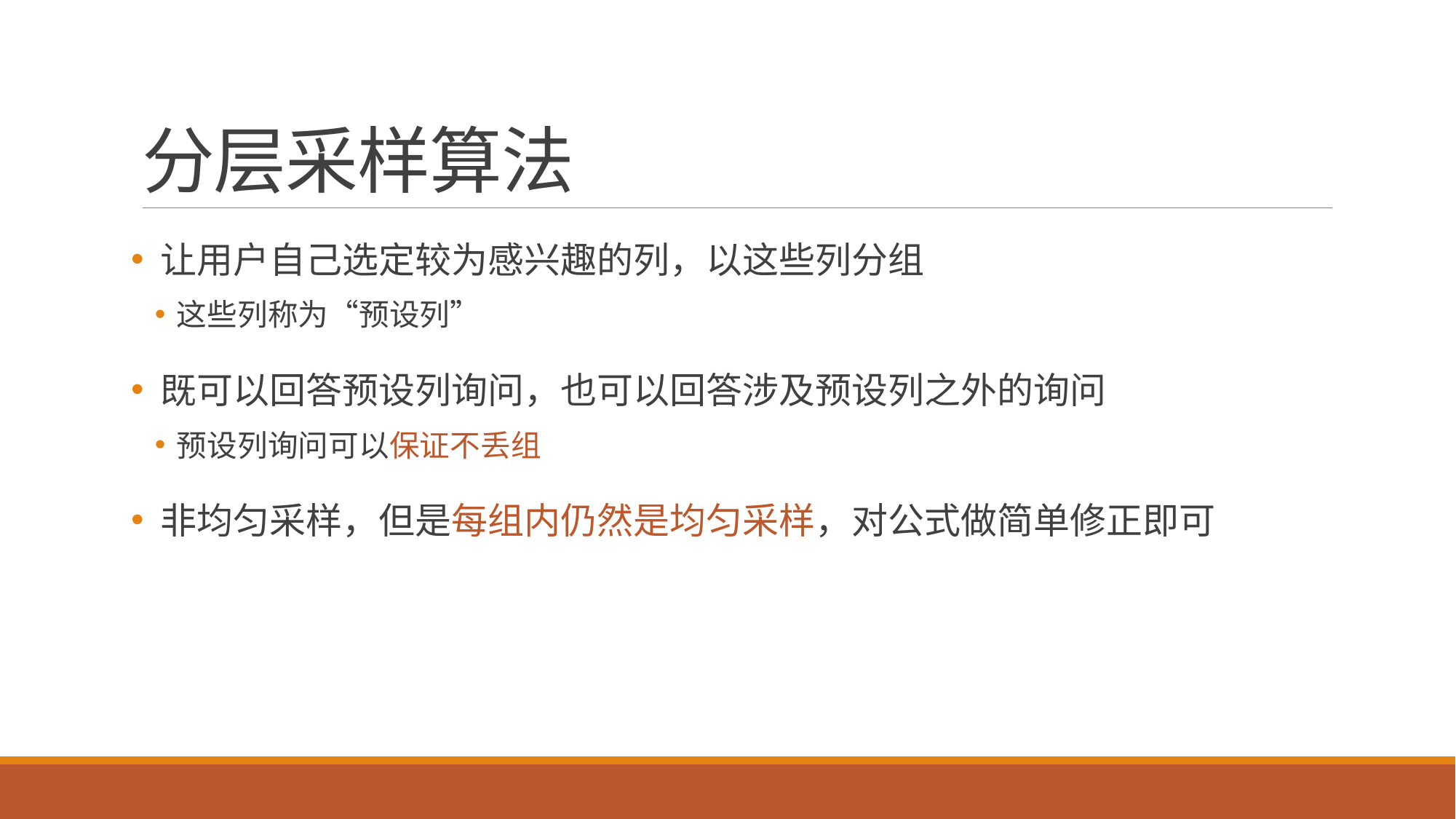

# 分层采样算法
 让用户自己选定较为感兴趣的列，以这些列分组
这些列称为“预设列”
 既可以回答预设列询问，也可以回答涉及预设列之外的询问
预设列询问可以保证不丢组
 非均匀采样，但是每组内仍然是均匀采样，对公式做简单修正即可